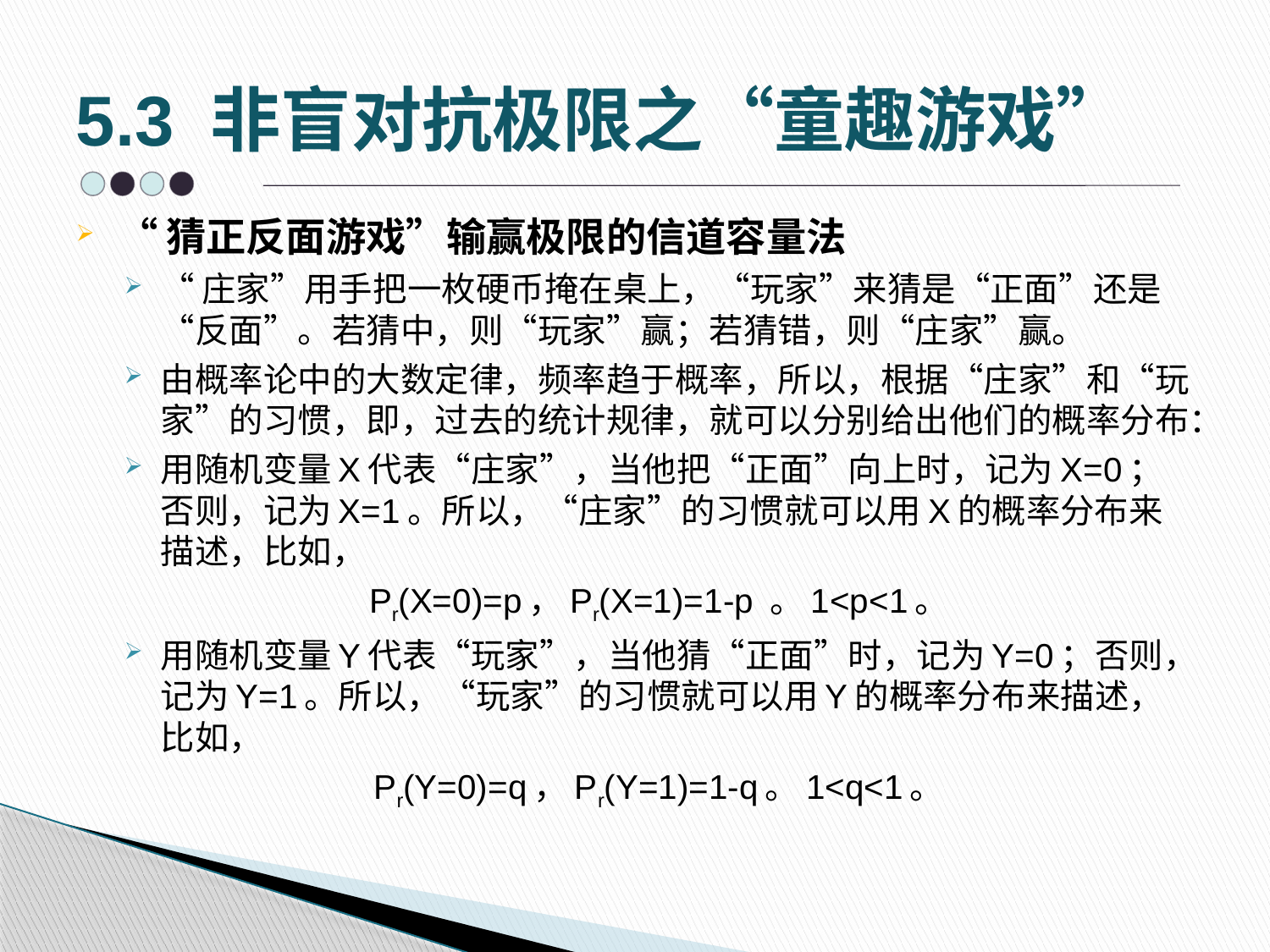

# 5.3 非盲对抗极限之“童趣游戏”

“猜正反面游戏”输赢极限的信道容量法
“庄家”用手把一枚硬币掩在桌上，“玩家”来猜是“正面”还是“反面”。若猜中，则“玩家”赢；若猜错，则“庄家”赢。
由概率论中的大数定律，频率趋于概率，所以，根据“庄家”和“玩家”的习惯，即，过去的统计规律，就可以分别给出他们的概率分布：
用随机变量X代表“庄家”，当他把“正面”向上时，记为X=0；否则，记为X=1。所以，“庄家”的习惯就可以用X的概率分布来描述，比如，
Pr(X=0)=p，Pr(X=1)=1-p 。1<p<1。
用随机变量Y代表“玩家”，当他猜“正面”时，记为Y=0；否则，记为Y=1。所以，“玩家”的习惯就可以用Y的概率分布来描述，比如，
Pr(Y=0)=q，Pr(Y=1)=1-q。1<q<1。